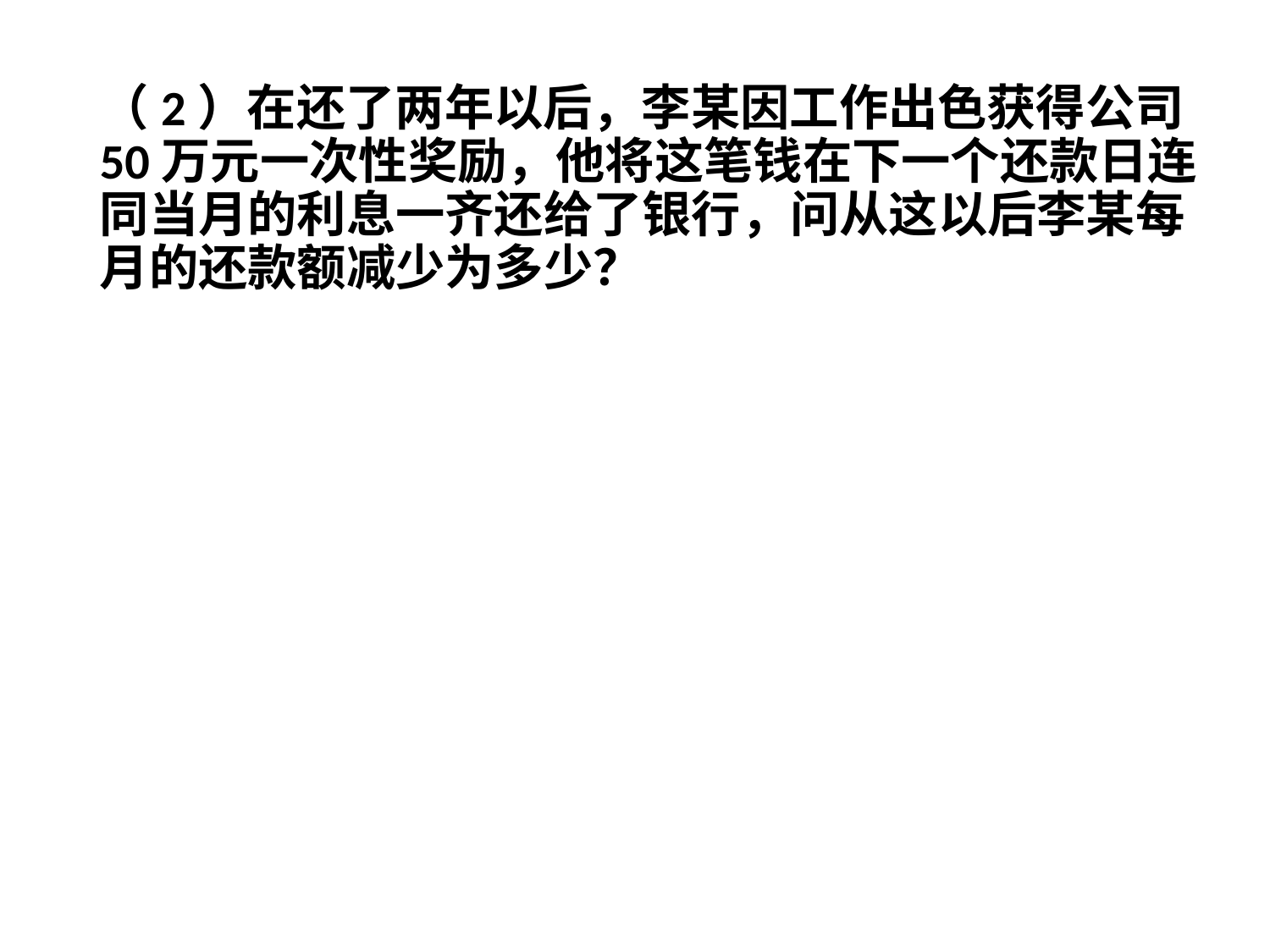

# （2）在还了两年以后，李某因工作出色获得公司50万元一次性奖励，他将这笔钱在下一个还款日连同当月的利息一齐还给了银行，问从这以后李某每月的还款额减少为多少？